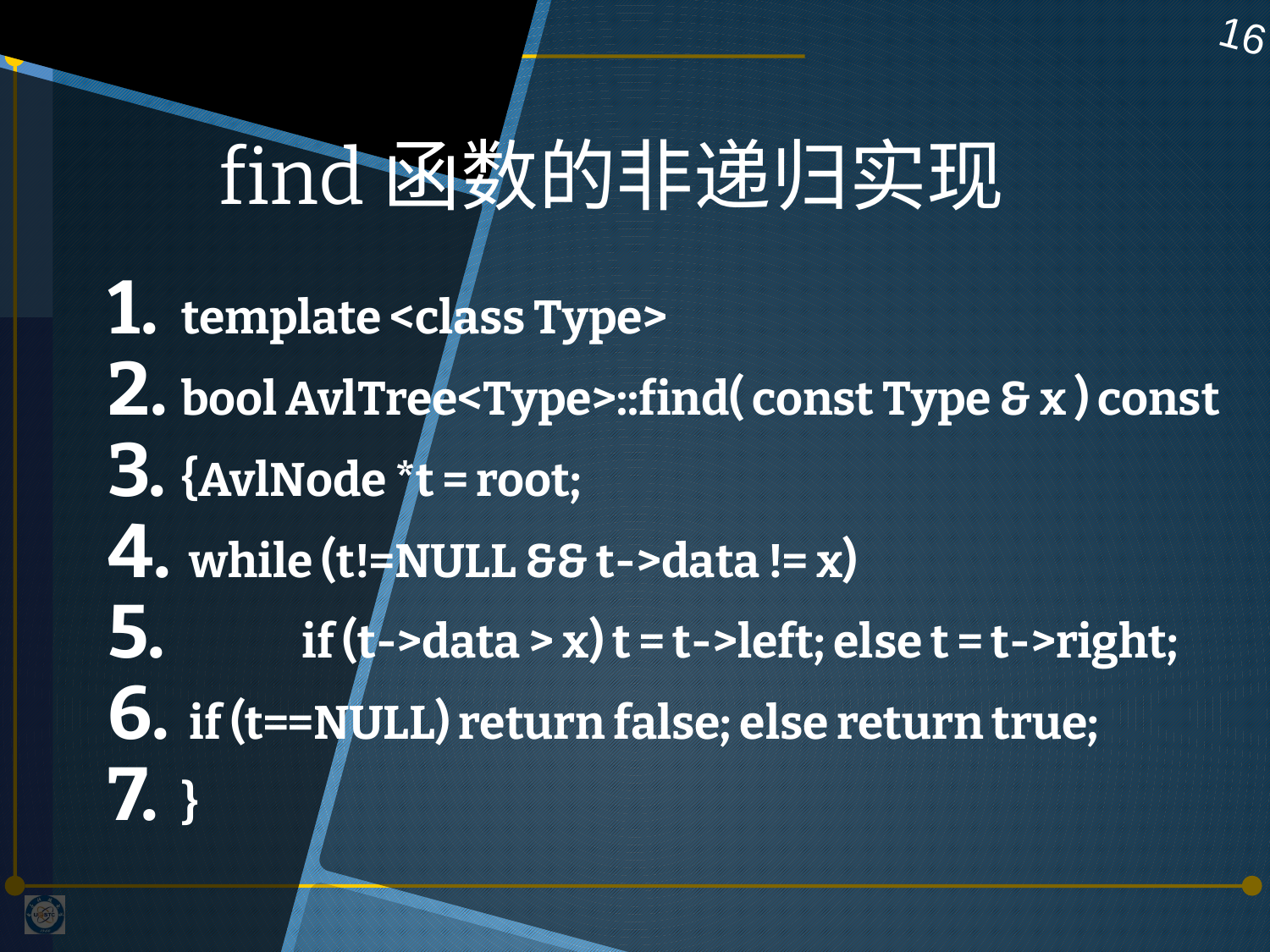

16
# find函数的非递归实现
template <class Type>
bool AvlTree<Type>::find( const Type & x ) const
{AvlNode *t = root;
 while (t!=NULL && t->data != x)
	if (t->data > x) t = t->left; else t = t->right;
 if (t==NULL) return false; else return true;
}